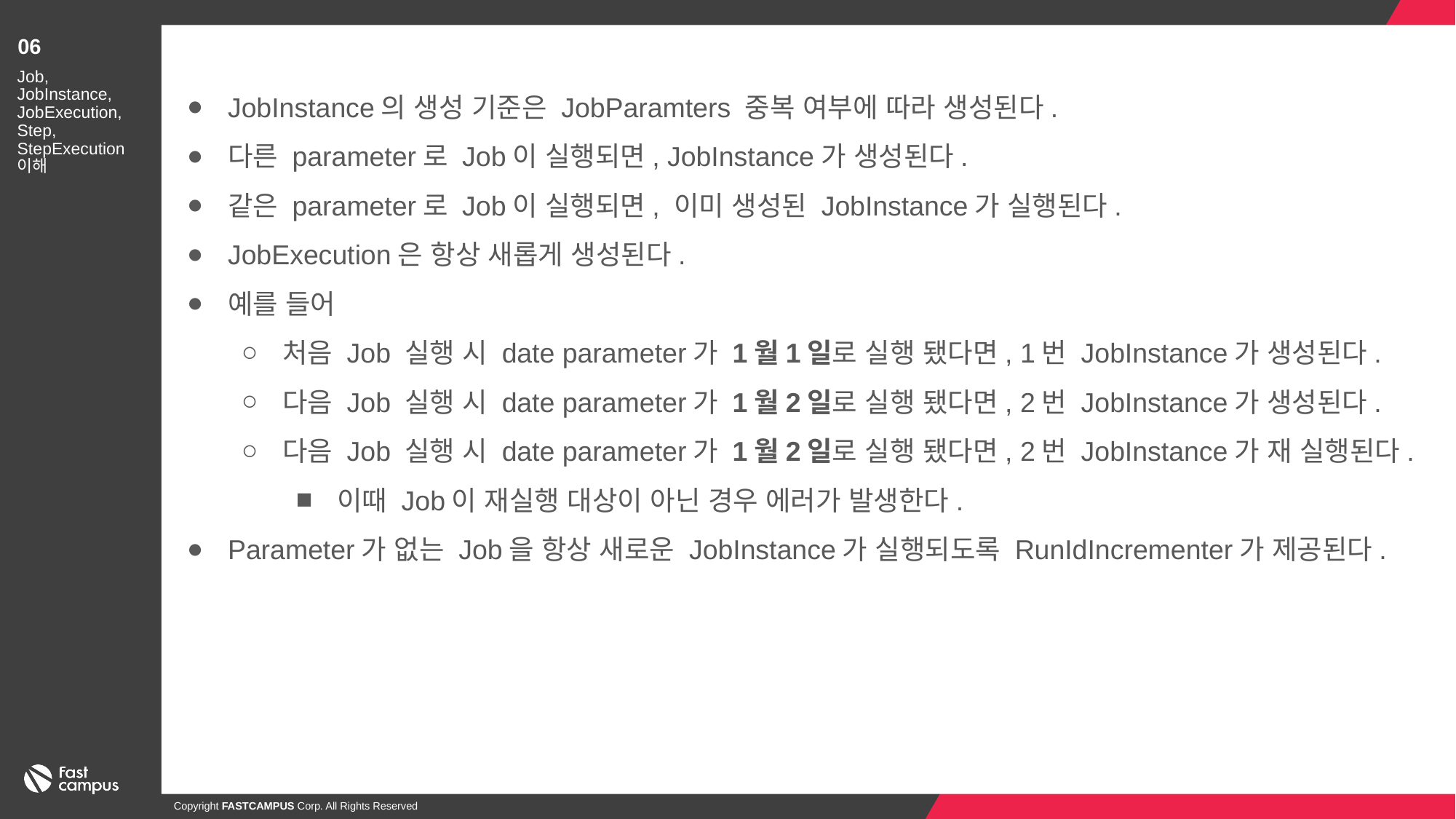

06
JobInstance의 생성 기준은 JobParamters 중복 여부에 따라 생성된다.
다른 parameter로 Job이 실행되면, JobInstance가 생성된다.
같은 parameter로 Job이 실행되면, 이미 생성된 JobInstance가 실행된다.
JobExecution은 항상 새롭게 생성된다.
예를 들어
처음 Job 실행 시 date parameter가 1월1일로 실행 됐다면, 1번 JobInstance가 생성된다.
다음 Job 실행 시 date parameter가 1월2일로 실행 됐다면, 2번 JobInstance가 생성된다.
다음 Job 실행 시 date parameter가 1월2일로 실행 됐다면, 2번 JobInstance가 재 실행된다.
이때 Job이 재실행 대상이 아닌 경우 에러가 발생한다.
Parameter가 없는 Job을 항상 새로운 JobInstance가 실행되도록 RunIdIncrementer가 제공된다.
Job, JobInstance, JobExecution, Step, StepExecution 이해